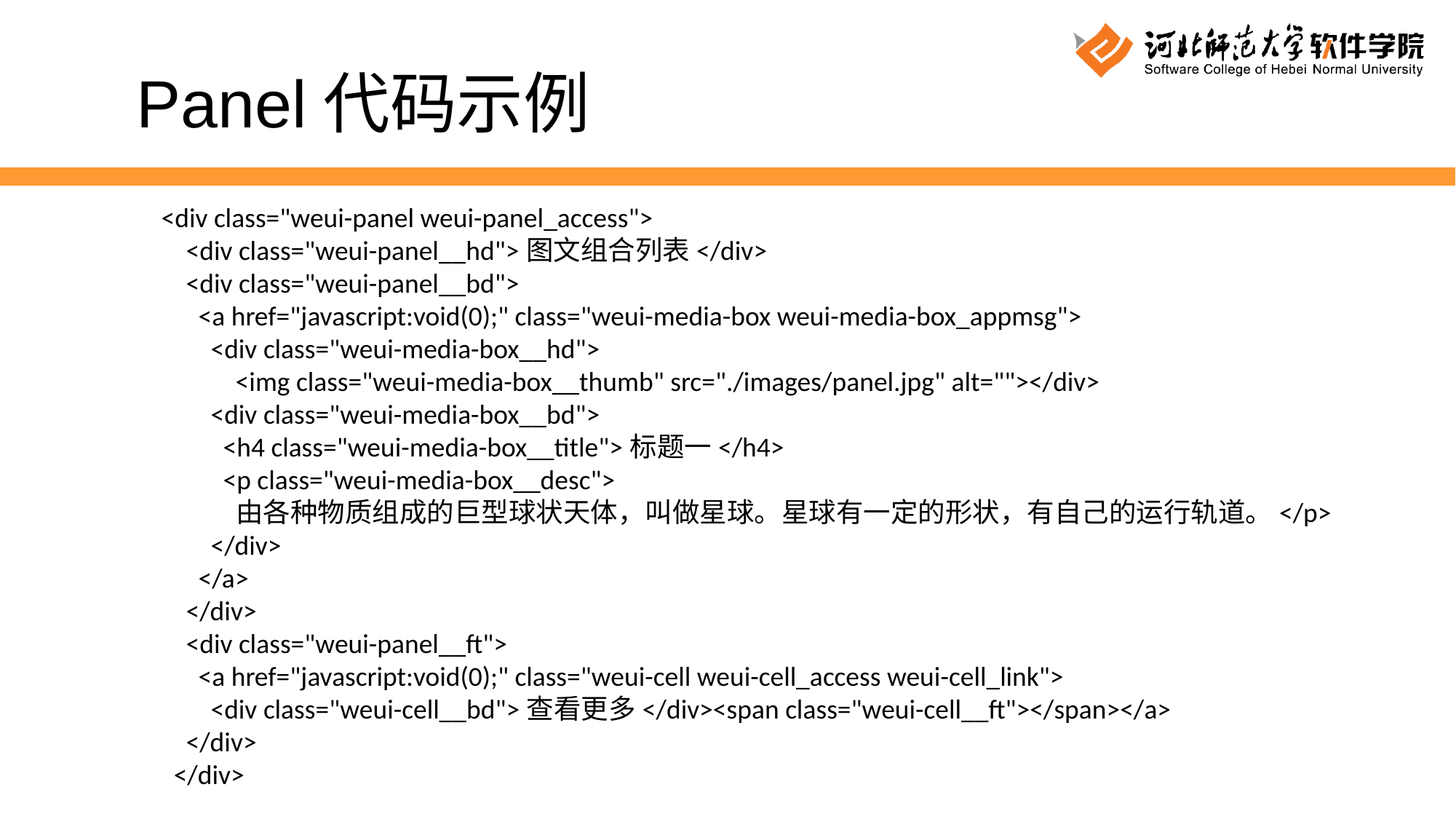

Panel代码示例
    <div class="weui-panel weui-panel_access">
        <div class="weui-panel__hd">图文组合列表</div>
        <div class="weui-panel__bd">
          <a href="javascript:void(0);" class="weui-media-box weui-media-box_appmsg">
            <div class="weui-media-box__hd">
                <img class="weui-media-box__thumb" src="./images/panel.jpg" alt=""></div>
            <div class="weui-media-box__bd">
              <h4 class="weui-media-box__title">标题一</h4>
              <p class="weui-media-box__desc">
               由各种物质组成的巨型球状天体，叫做星球。星球有一定的形状，有自己的运行轨道。</p>
            </div>
          </a>
        </div>
        <div class="weui-panel__ft">
          <a href="javascript:void(0);" class="weui-cell weui-cell_access weui-cell_link">
            <div class="weui-cell__bd">查看更多</div><span class="weui-cell__ft"></span></a>
        </div>
      </div>